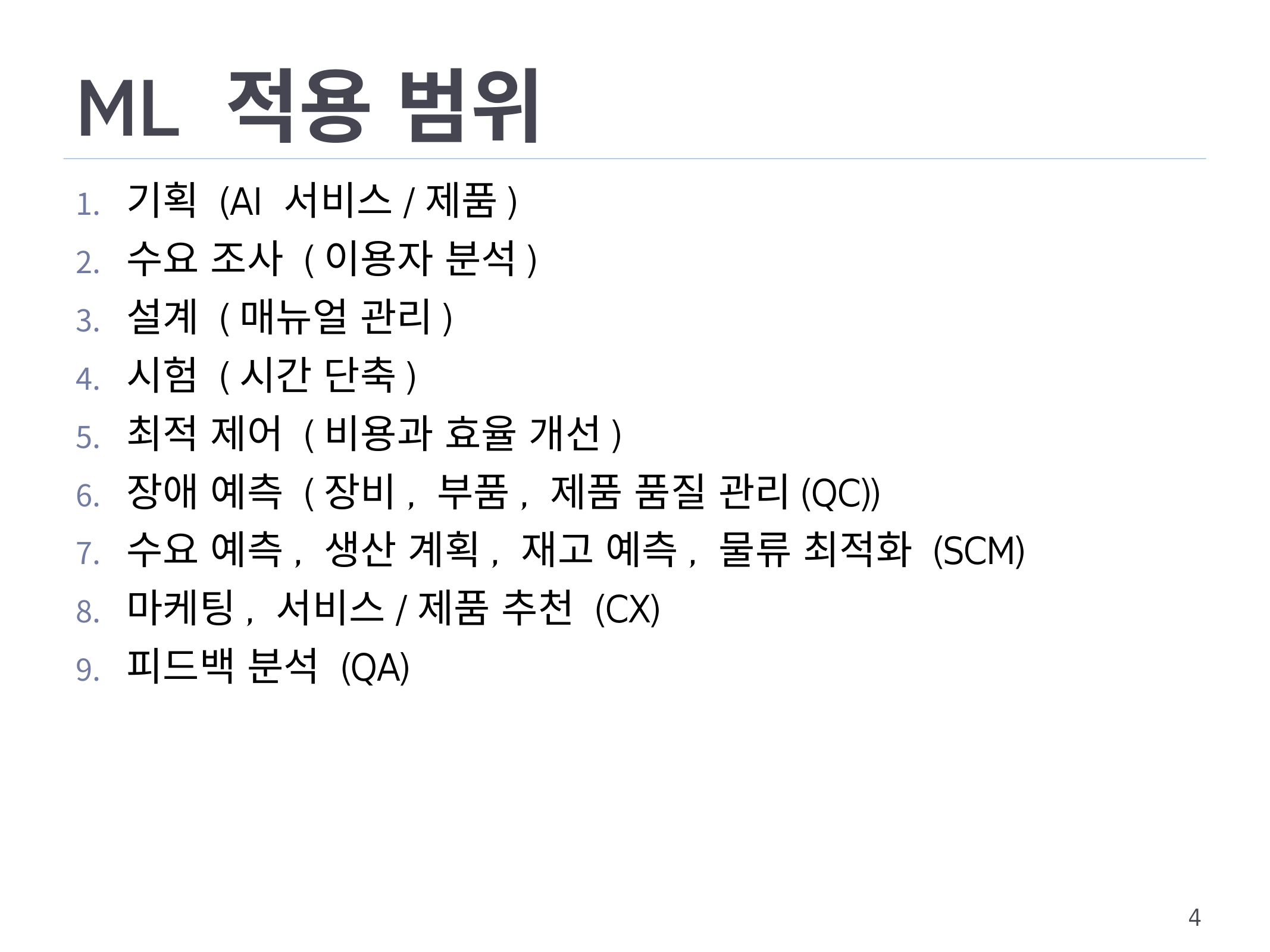

# ML 적용 범위
기획 (AI 서비스/제품)
수요 조사 (이용자 분석)
설계 (매뉴얼 관리)
시험 (시간 단축)
최적 제어 (비용과 효율 개선)
장애 예측 (장비, 부품, 제품 품질 관리(QC))
수요 예측, 생산 계획, 재고 예측, 물류 최적화 (SCM)
마케팅, 서비스/제품 추천 (CX)
피드백 분석 (QA)
4